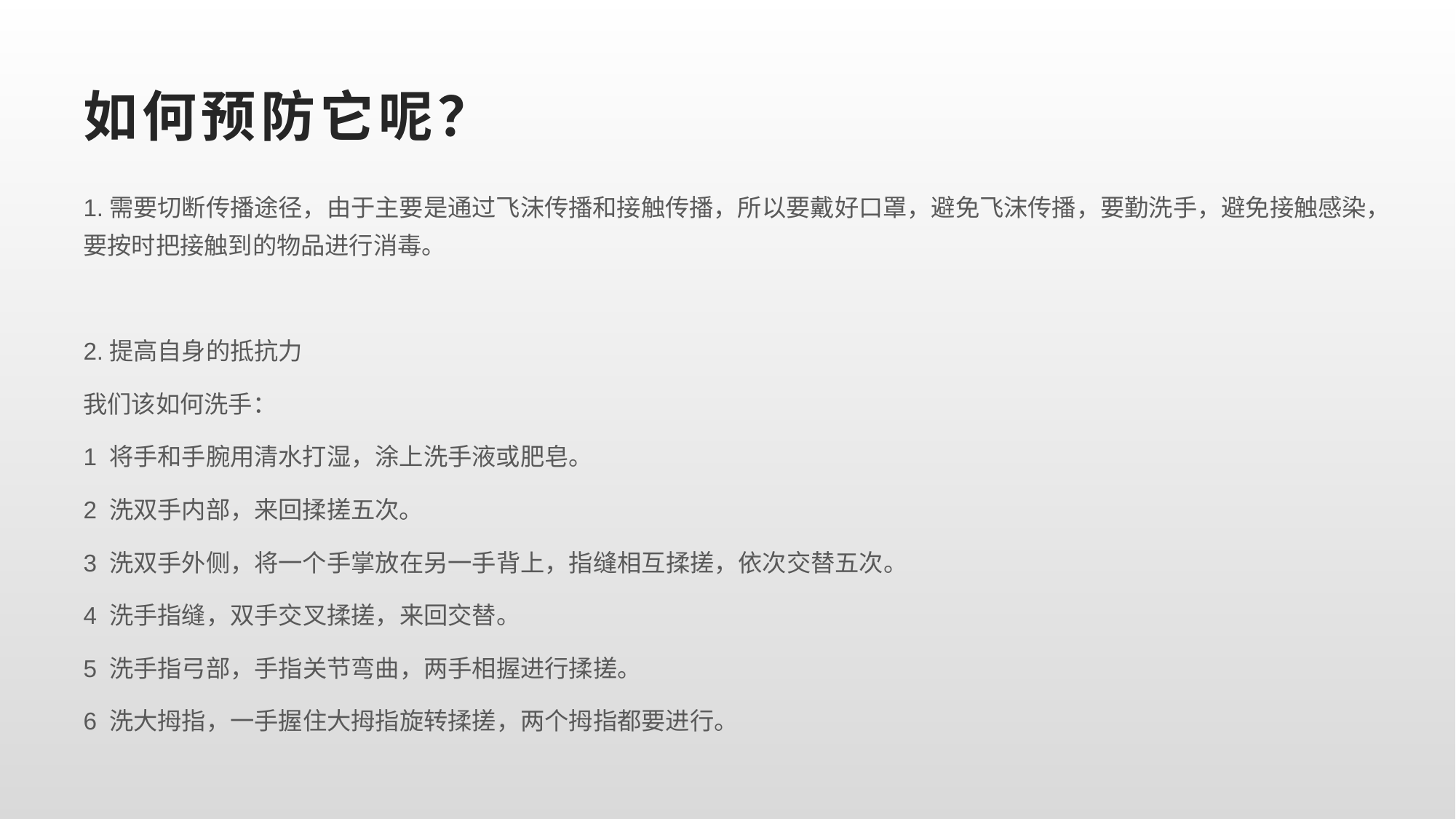

# 如何预防它呢？
1.需要切断传播途径，由于主要是通过飞沫传播和接触传播，所以要戴好口罩，避免飞沫传播，要勤洗手，避免接触感染，要按时把接触到的物品进行消毒。

2.提高自身的抵抗力
我们该如何洗手：
1 将手和手腕用清水打湿，涂上洗手液或肥皂。
2 洗双手内部，来回揉搓五次。
3 洗双手外侧，将一个手掌放在另一手背上，指缝相互揉搓，依次交替五次。
4 洗手指缝，双手交叉揉搓，来回交替。
5 洗手指弓部，手指关节弯曲，两手相握进行揉搓。
6 洗大拇指，一手握住大拇指旋转揉搓，两个拇指都要进行。